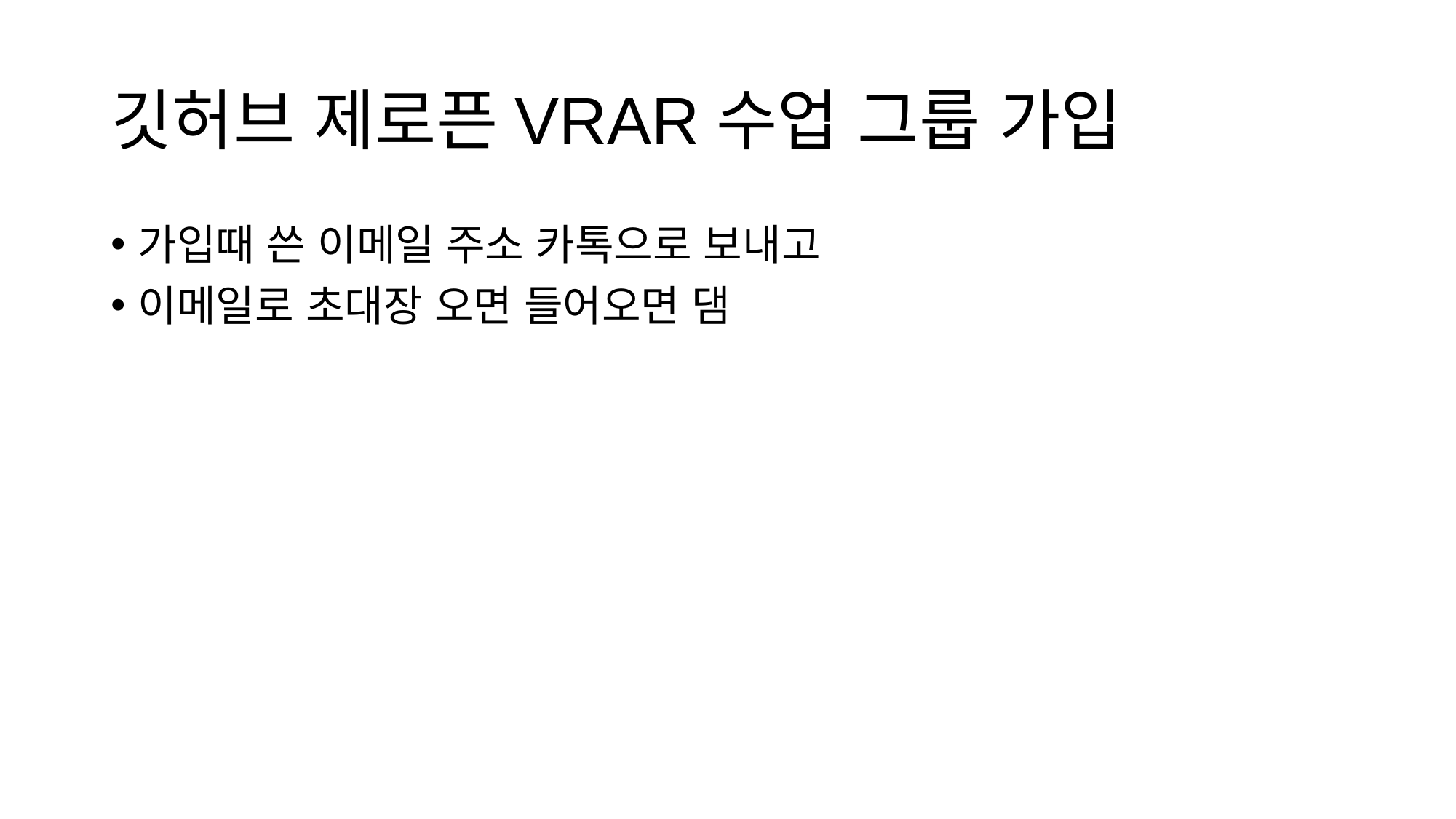

# 깃허브 제로픈VRAR수업 그룹 가입
가입때 쓴 이메일 주소 카톡으로 보내고
이메일로 초대장 오면 들어오면 댐